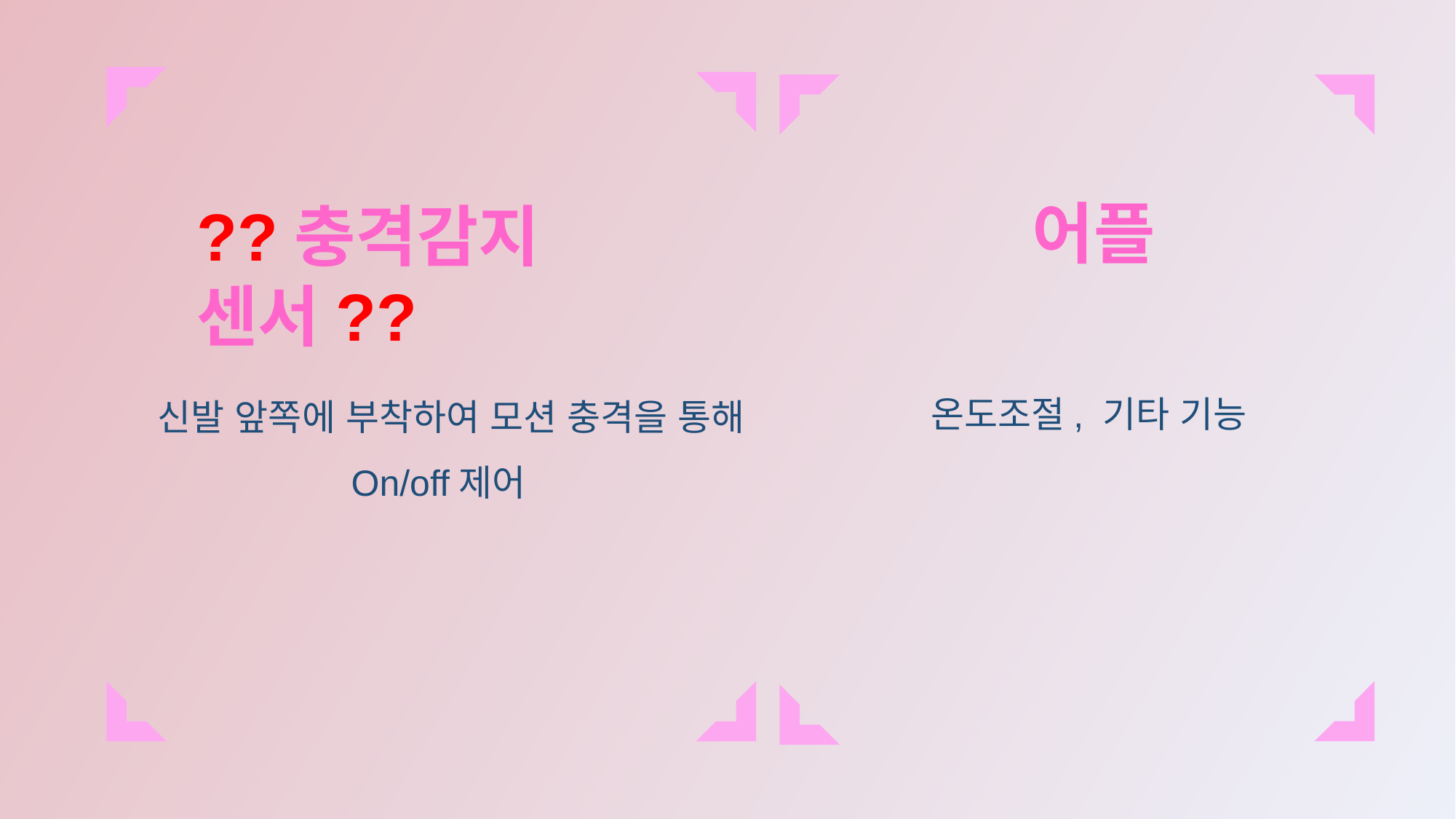

어플
??충격감지 센서??

온도조절, 기타 기능
신발 앞쪽에 부착하여 모션 충격을 통해
                   On/off제어